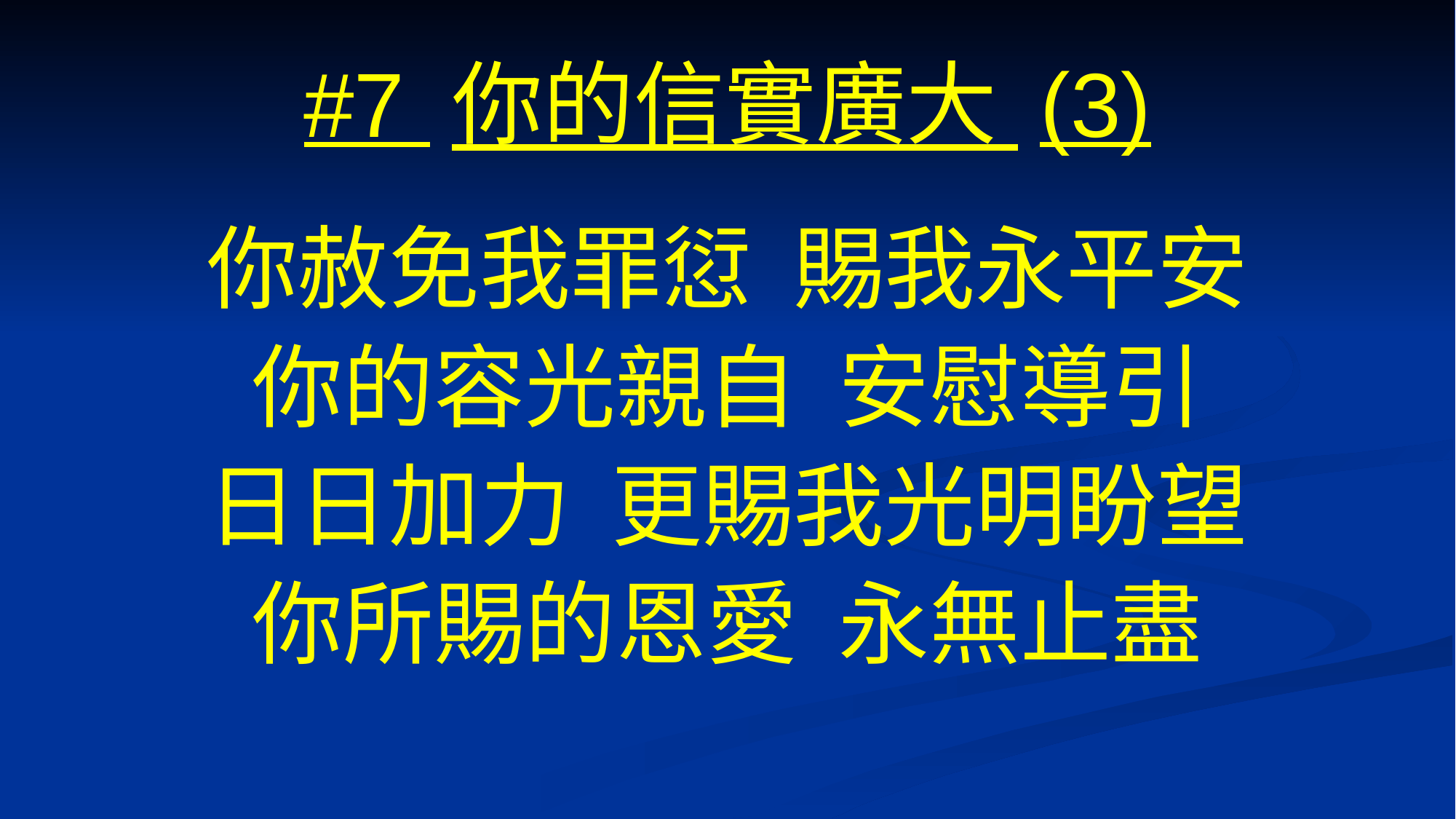

# #7 你的信實廣大 (3)
你赦免我罪愆  賜我永平安
你的容光親自  安慰導引
日日加力  更賜我光明盼望
你所賜的恩愛  永無止盡